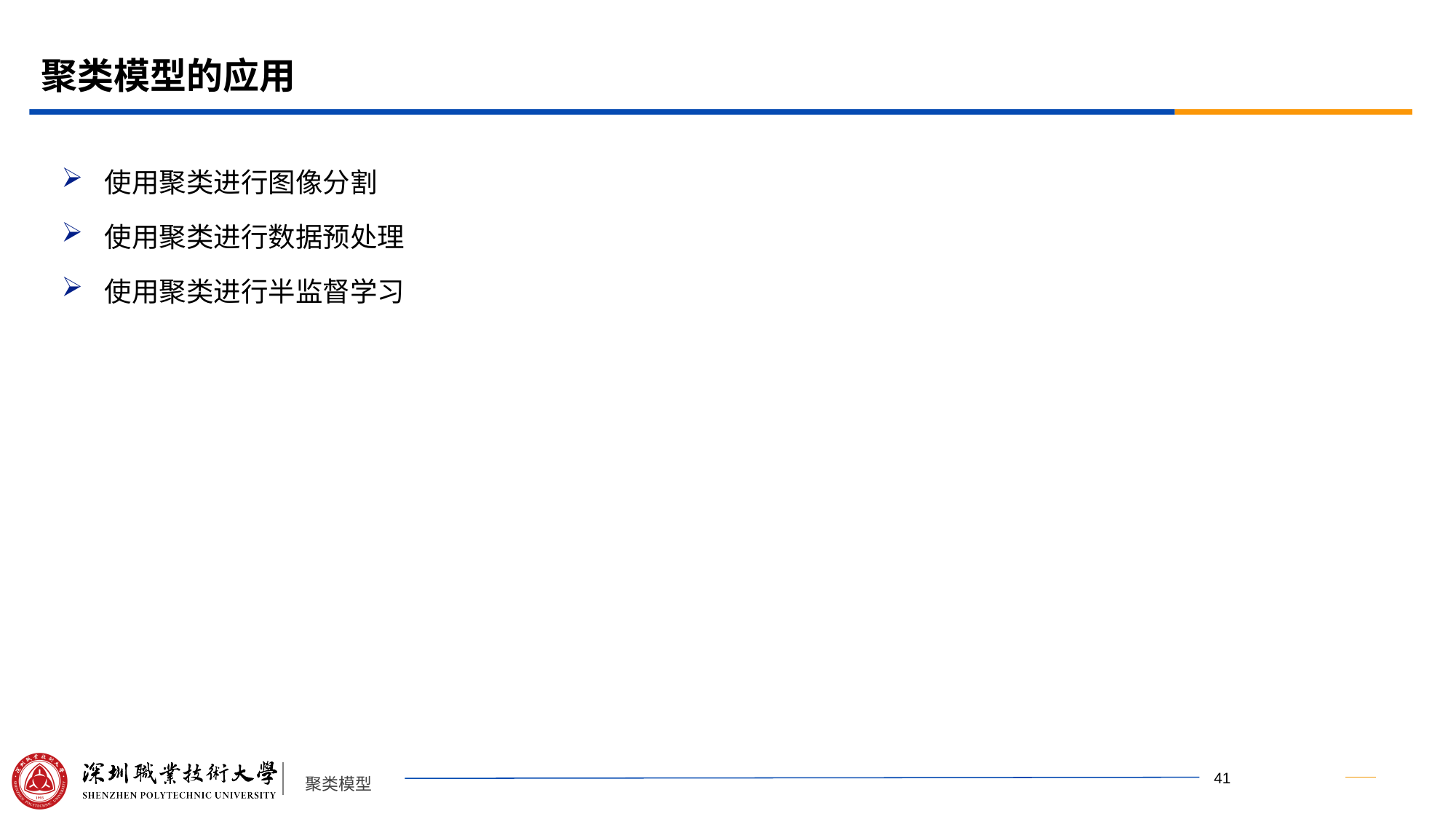

# 聚类模型的应用
使用聚类进行图像分割
使用聚类进行数据预处理
使用聚类进行半监督学习